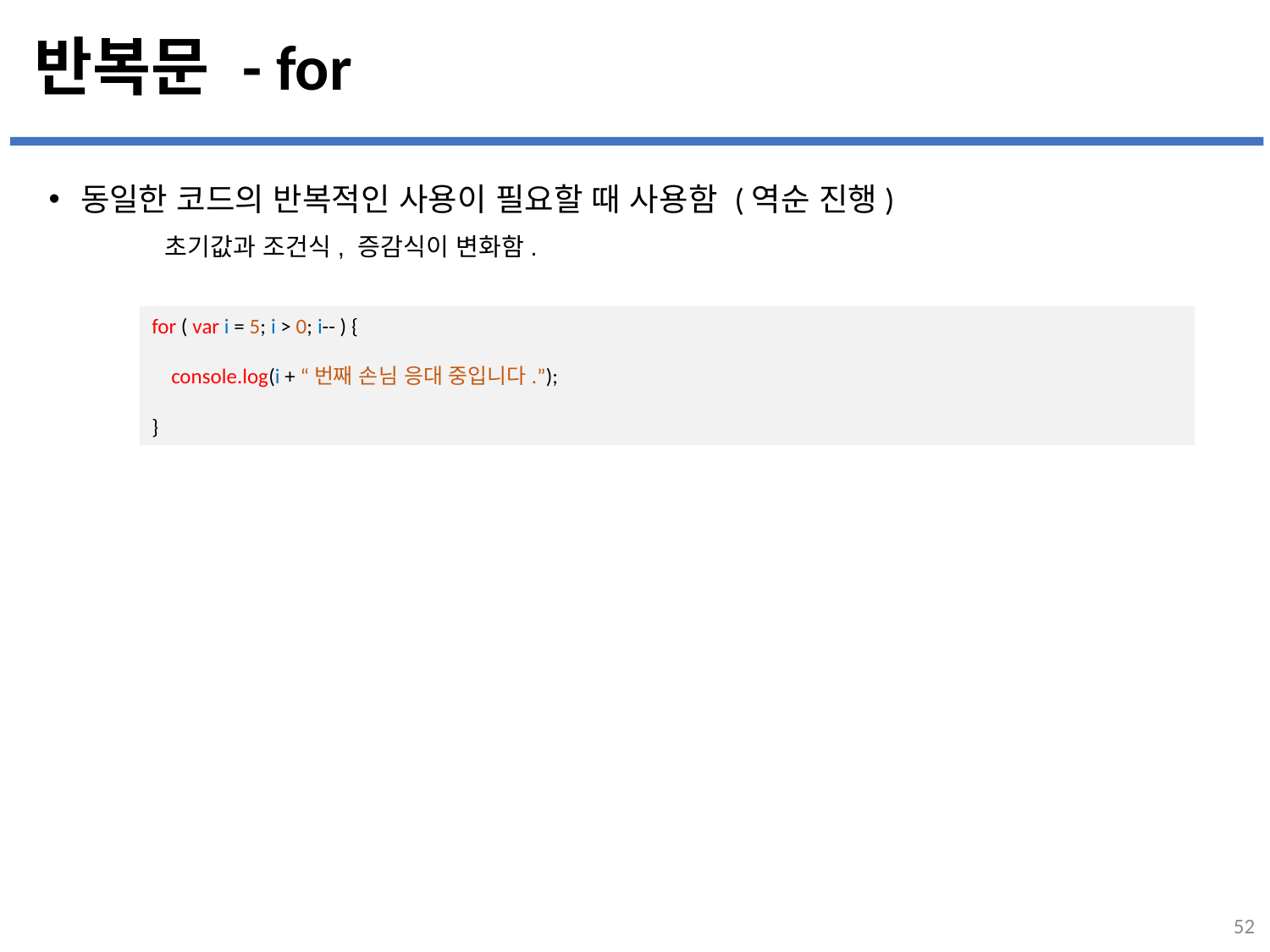

# 반복문 - for
동일한 코드의 반복적인 사용이 필요할 때 사용함 (역순 진행)

초기값과 조건식, 증감식이 변화함.
for ( var i = 5; i > 0; i-- ) {

    console.log(i + “번째 손님 응대 중입니다.”);

}
52